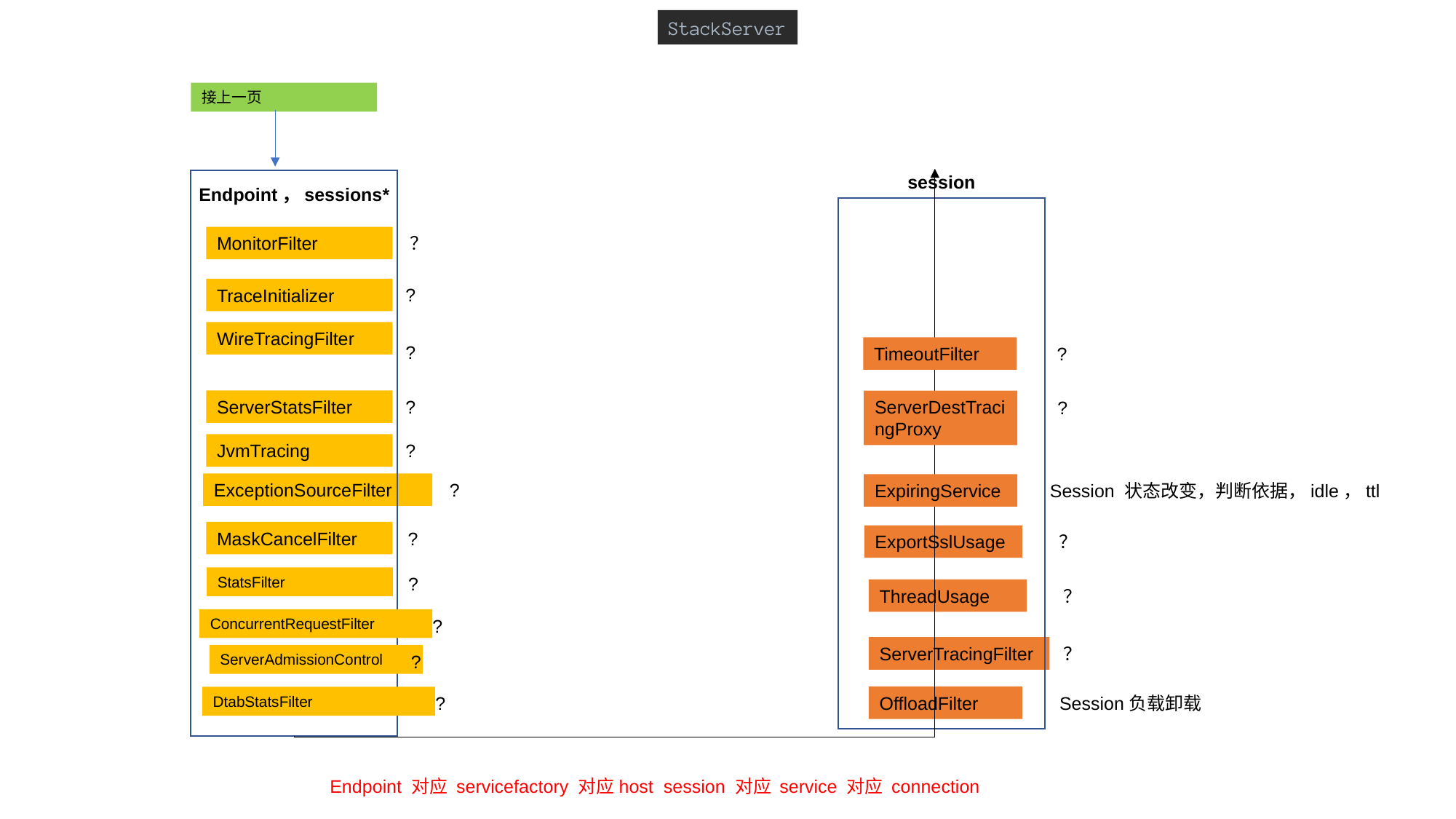

StackServer
接上一页
session

Endpoint，sessions*

？
MonitorFilter
?
TraceInitializer
WireTracingFilter
?
?
TimeoutFilter
ServerStatsFilter
?
?
ServerDestTracingProxy
JvmTracing
?
ExceptionSourceFilter
?
Session 状态改变，判断依据，idle，ttl
ExpiringService
MaskCancelFilter
?
？
ExportSslUsage
StatsFilter
?
？
ThreadUsage
ConcurrentRequestFilter
?
？
ServerTracingFilter
ServerAdmissionControl
?
Session负载卸载
OffloadFilter
DtabStatsFilter
?
Endpoint 对应 servicefactory 对应host  session 对应 service 对应 connection